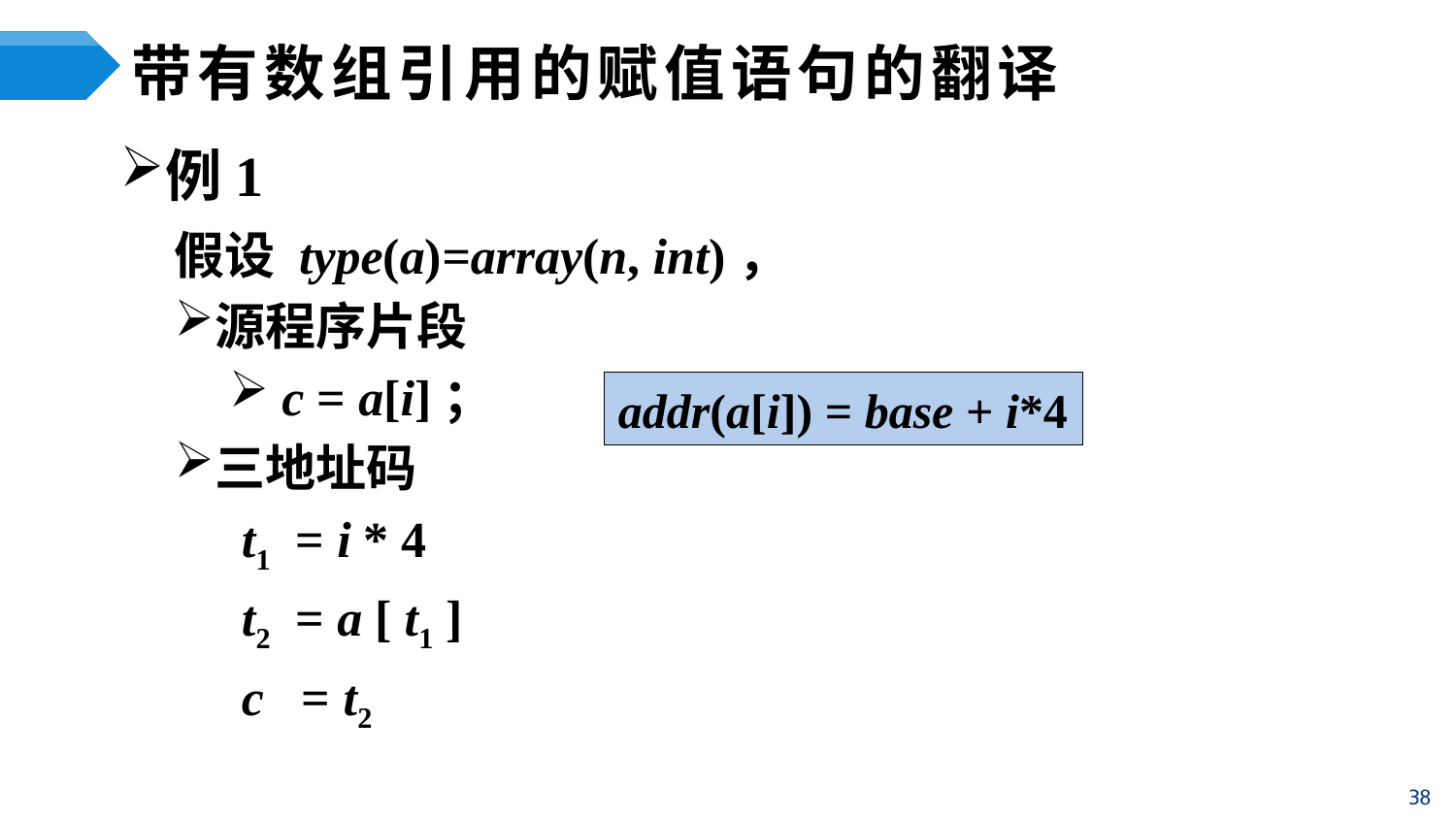

# 带有数组引用的赋值语句的翻译
例1
假设 type(a)=array(n, int)，
源程序片段
 c = a[i]；
三地址码
 t1  = i * 4
 t2  = a [ t1 ]
 c   = t2
addr(a[i]) = base + i*4
38